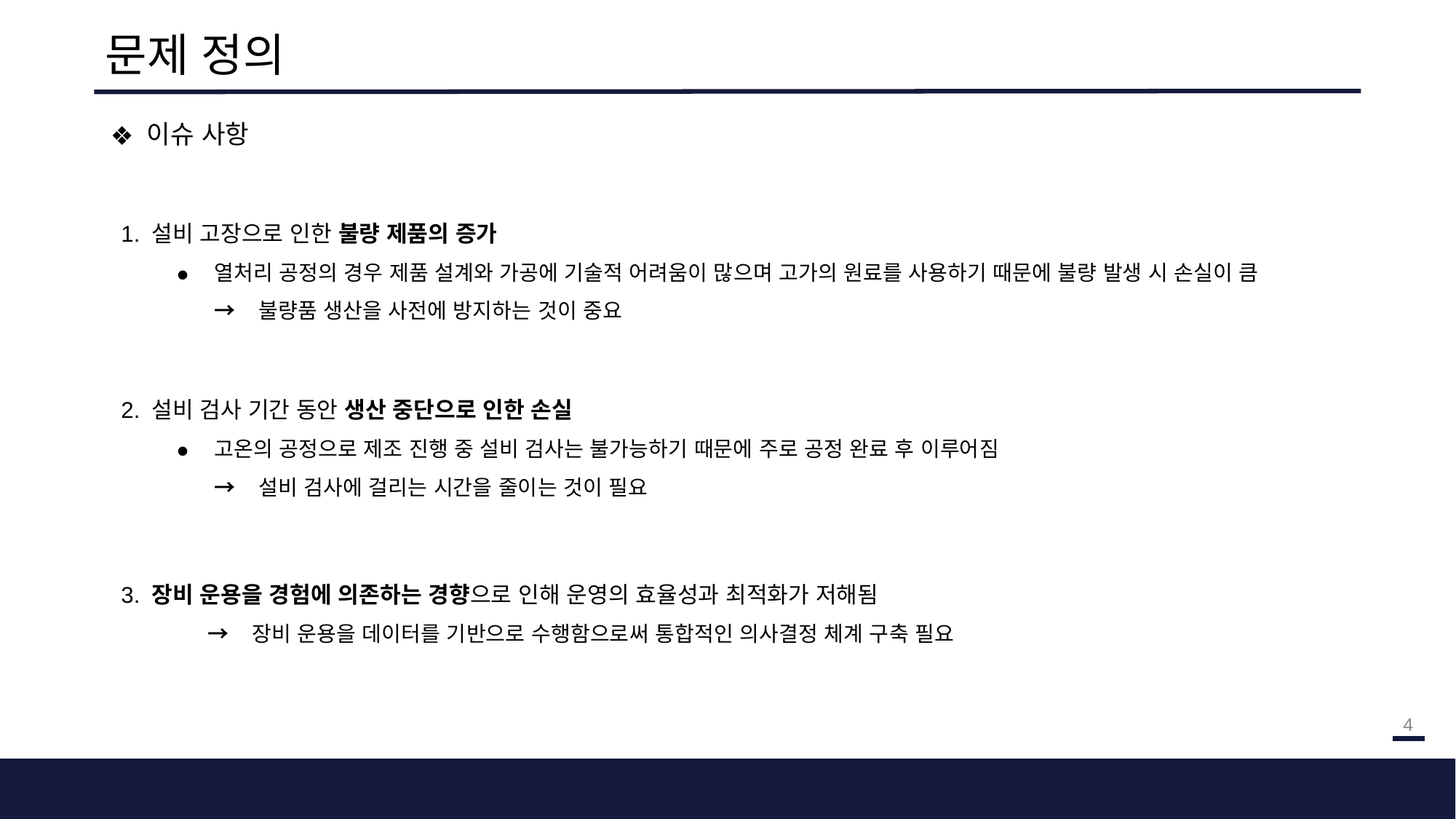

# 문제 정의
 이슈 사항

1. 설비 고장으로 인한 불량 제품의 증가
열처리 공정의 경우 제품 설계와 가공에 기술적 어려움이 많으며 고가의 원료를 사용하기 때문에 불량 발생 시 손실이 큼
→   불량품 생산을 사전에 방지하는 것이 중요

2. 설비 검사 기간 동안 생산 중단으로 인한 손실
고온의 공정으로 제조 진행 중 설비 검사는 불가능하기 때문에 주로 공정 완료 후 이루어짐
→   설비 검사에 걸리는 시간을 줄이는 것이 필요

3. 장비 운용을 경험에 의존하는 경향으로 인해 운영의 효율성과 최적화가 저해됨
        →   장비 운용을 데이터를 기반으로 수행함으로써 통합적인 의사결정 체계 구축 필요
4